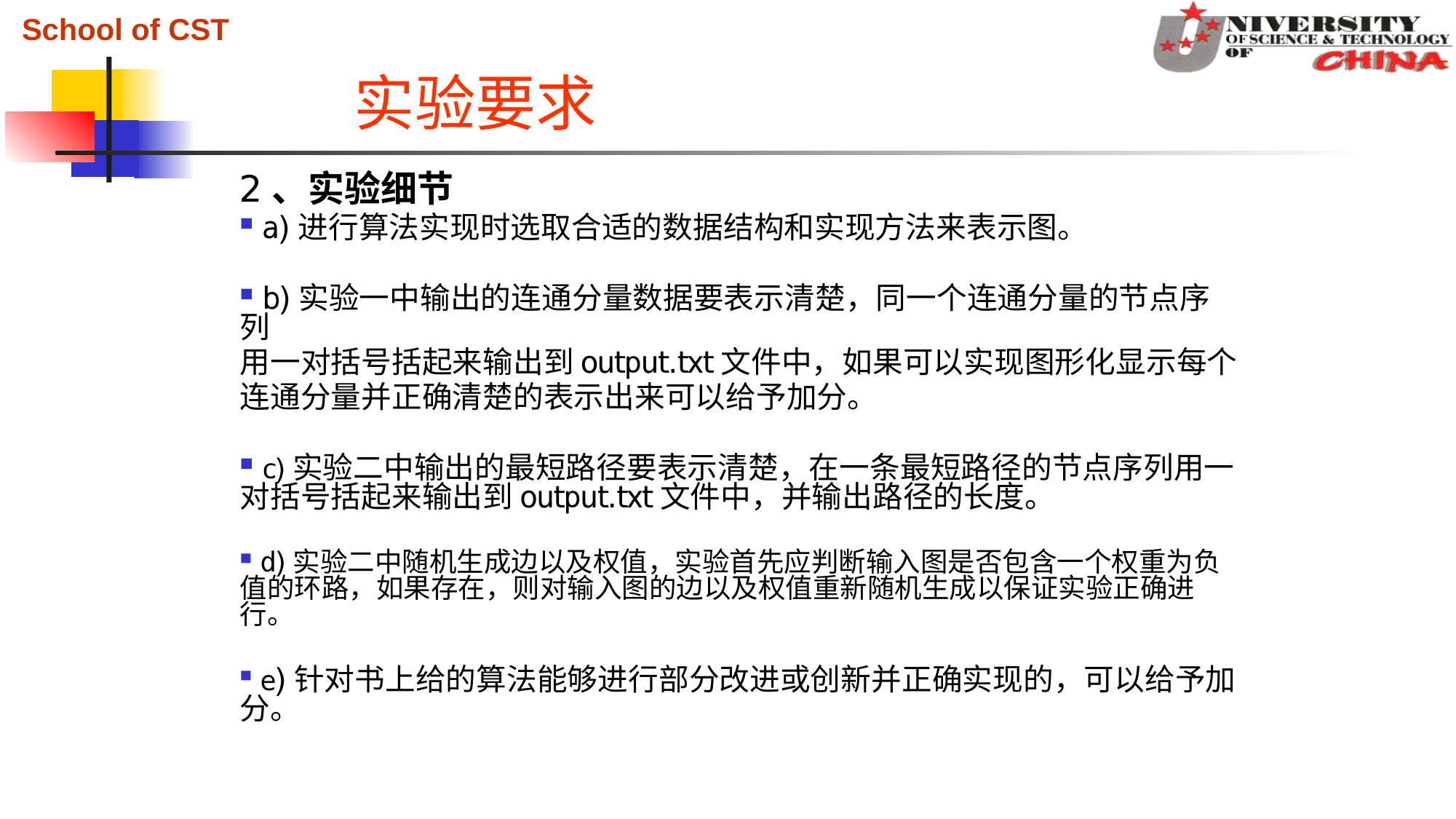

实验要求
2、实验细节
 a)进行算法实现时选取合适的数据结构和实现方法来表示图。

 b)实验一中输出的连通分量数据要表示清楚，同一个连通分量的节点序列
用一对括号括起来输出到output.txt文件中，如果可以实现图形化显示每个
连通分量并正确清楚的表示出来可以给予加分。

 c)实验二中输出的最短路径要表示清楚，在一条最短路径的节点序列用一对括号括起来输出到output.txt文件中，并输出路径的长度。

 d)实验二中随机生成边以及权值，实验首先应判断输入图是否包含一个权重为负值的环路，如果存在，则对输入图的边以及权值重新随机生成以保证实验正确进行。

 e)针对书上给的算法能够进行部分改进或创新并正确实现的，可以给予加分。